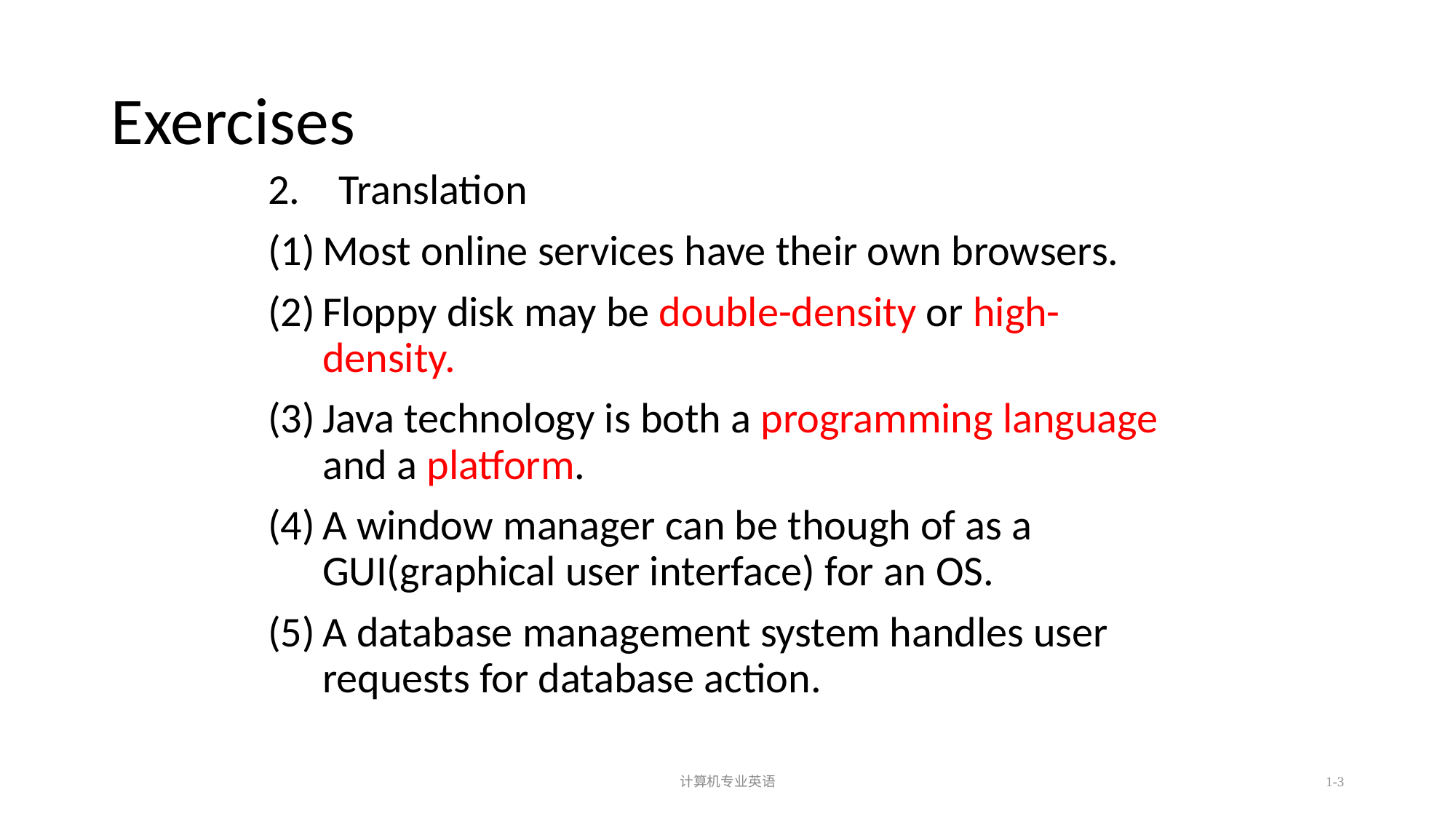

计算机专业英语
1-3
# Exercises
2.    Translation
Most online services have their own browsers.
Floppy disk may be double-density or high-density.
Java technology is both a programming language and a platform.
A window manager can be though of as a GUI(graphical user interface) for an OS.
A database management system handles user requests for database action.